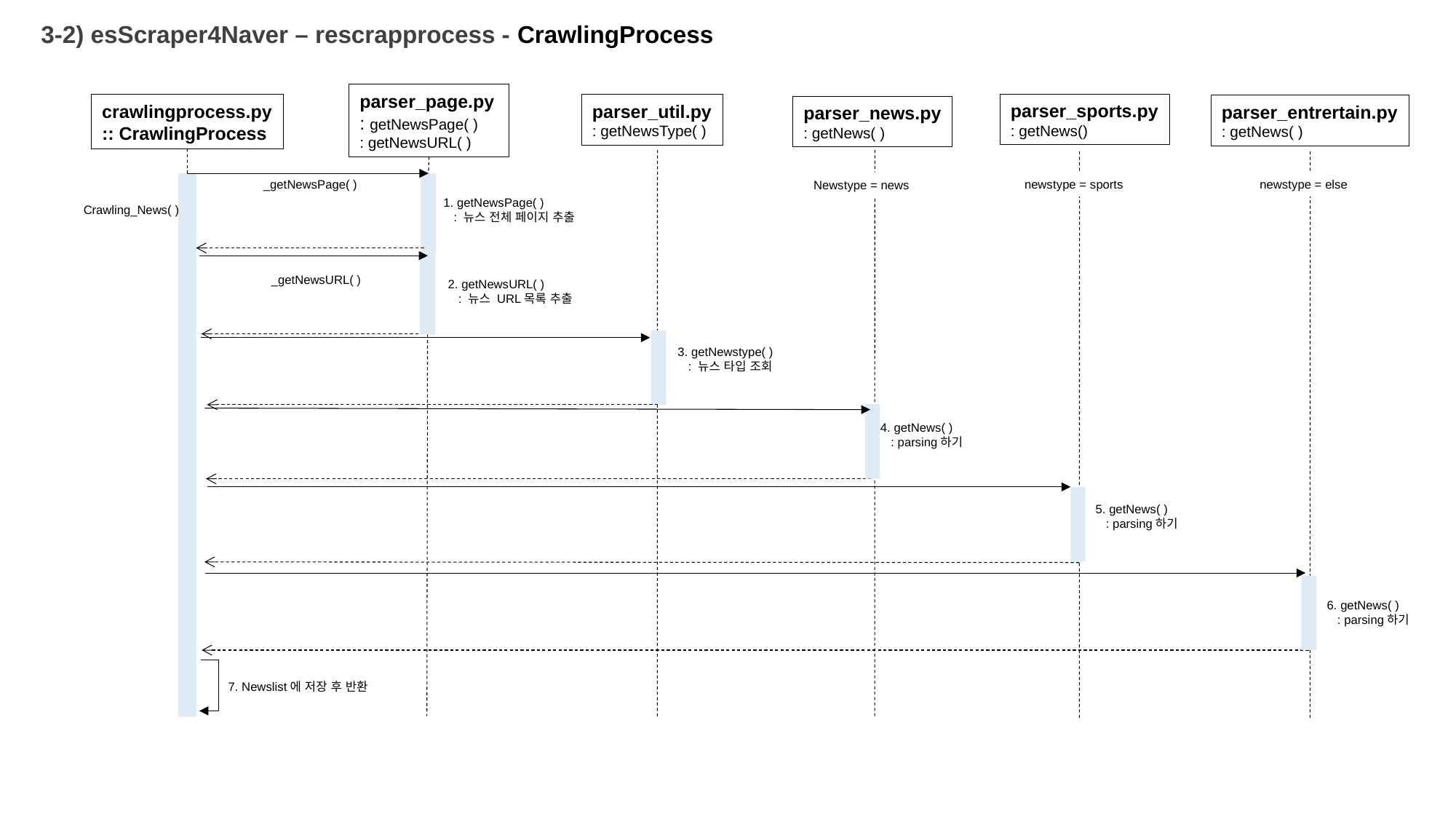

3-2) esScraper4Naver – rescrapprocess - CrawlingProcess
parser_page.py
: getNewsPage( )
: getNewsURL( )
parser_sports.py
: getNews()
parser_util.py
: getNewsType( )
crawlingprocess.py
:: CrawlingProcess
parser_entrertain.py
: getNews( )
parser_news.py
: getNews( )
newstype = sports
newstype = else
_getNewsPage( )
Newstype = news

1. getNewsPage( )
   : 뉴스 전체 페이지 추출
Crawling_News( )

_getNewsURL( )
2. getNewsURL( )
   : 뉴스 URL목록 추출

3. getNewstype( )
   : 뉴스 타입 조회

4. getNews( )
   : parsing하기

5. getNews( )
   : parsing하기

6. getNews( )
   : parsing하기
7. Newslist에 저장 후 반환